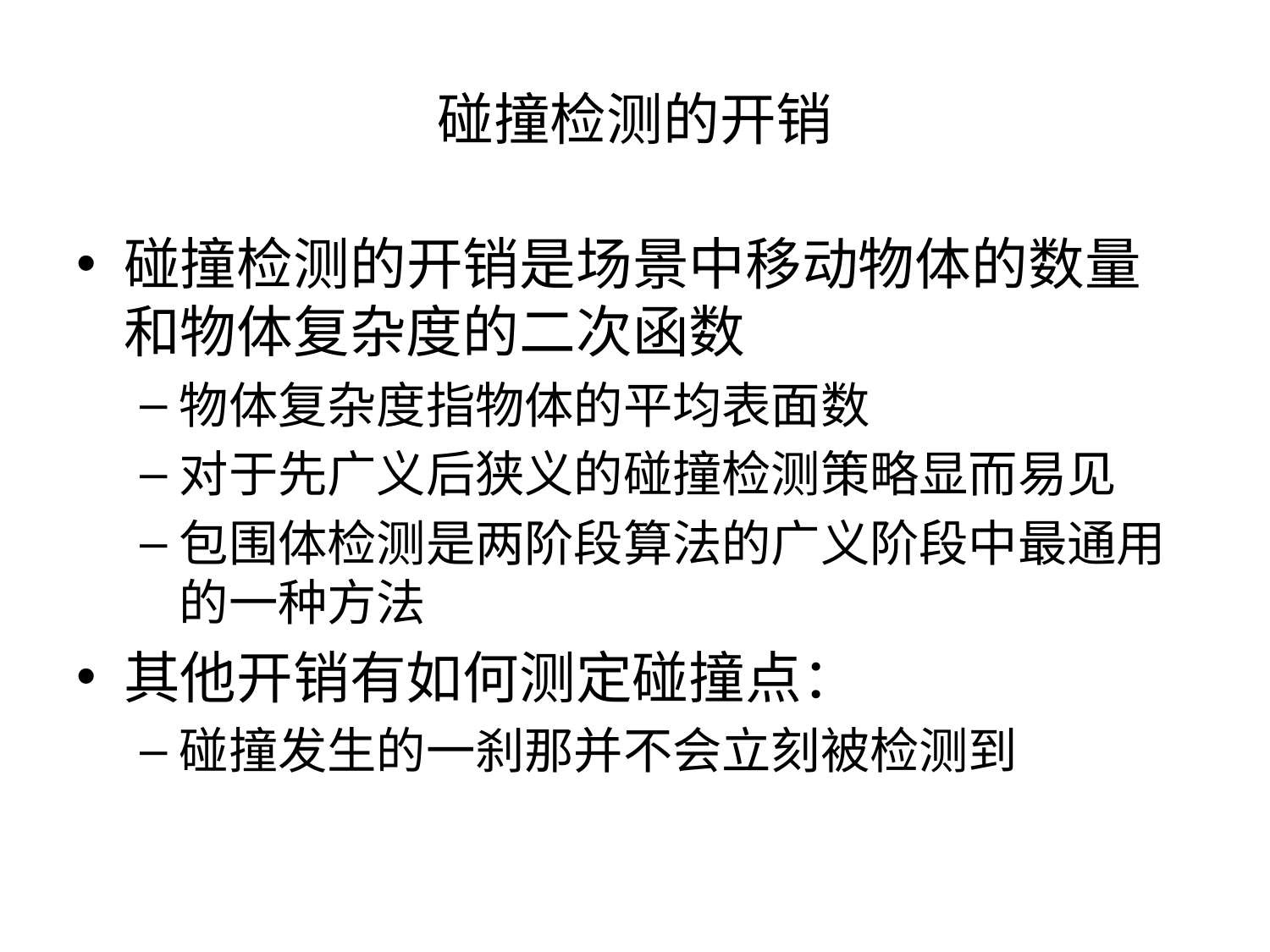

# 碰撞检测的开销
碰撞检测的开销是场景中移动物体的数量和物体复杂度的二次函数
物体复杂度指物体的平均表面数
对于先广义后狭义的碰撞检测策略显而易见
包围体检测是两阶段算法的广义阶段中最通用的一种方法
其他开销有如何测定碰撞点：
碰撞发生的一刹那并不会立刻被检测到